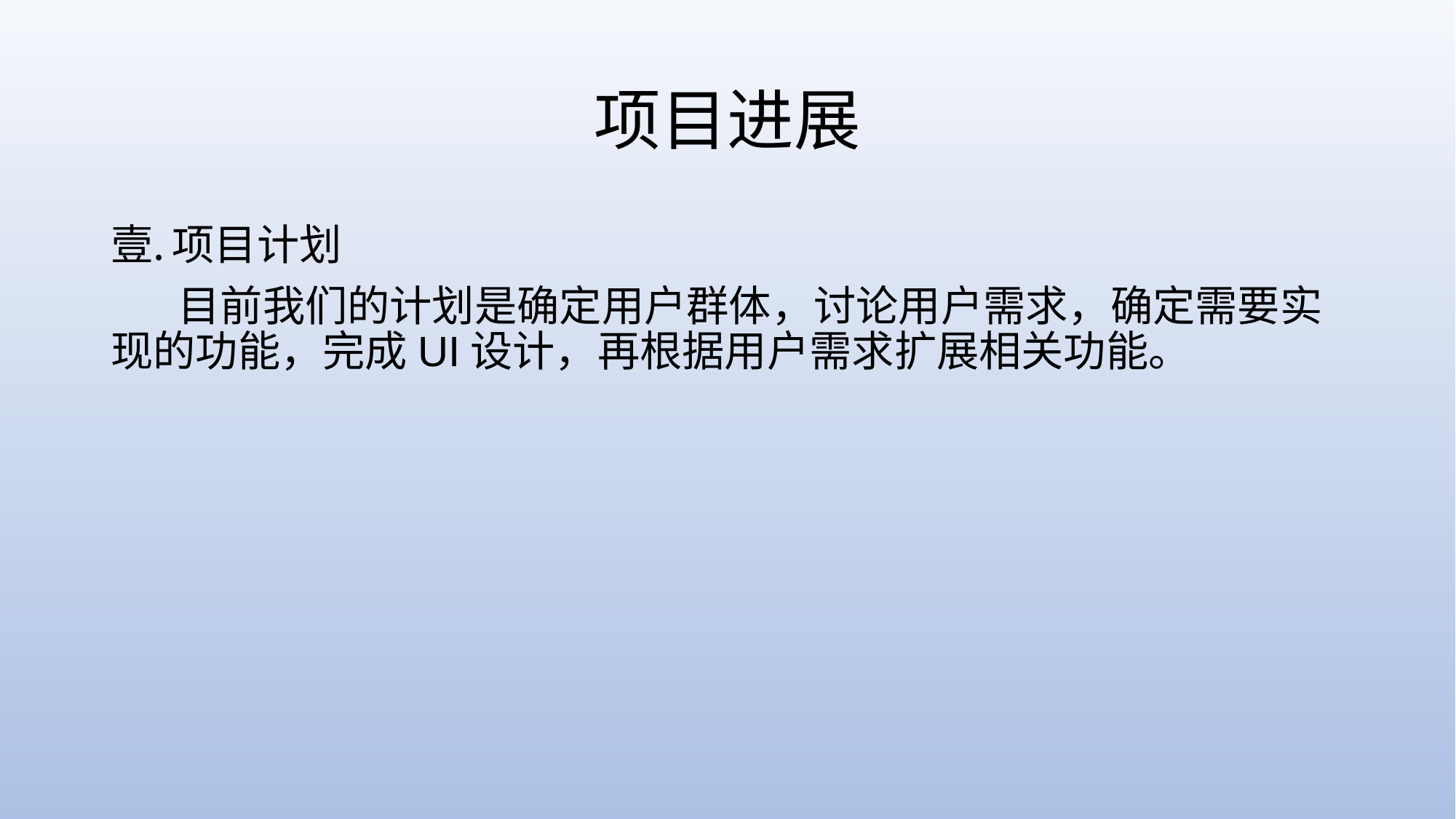

# 项目进展
项目计划
      目前我们的计划是确定用户群体，讨论用户需求，确定需要实现的功能，完成UI设计，再根据用户需求扩展相关功能。